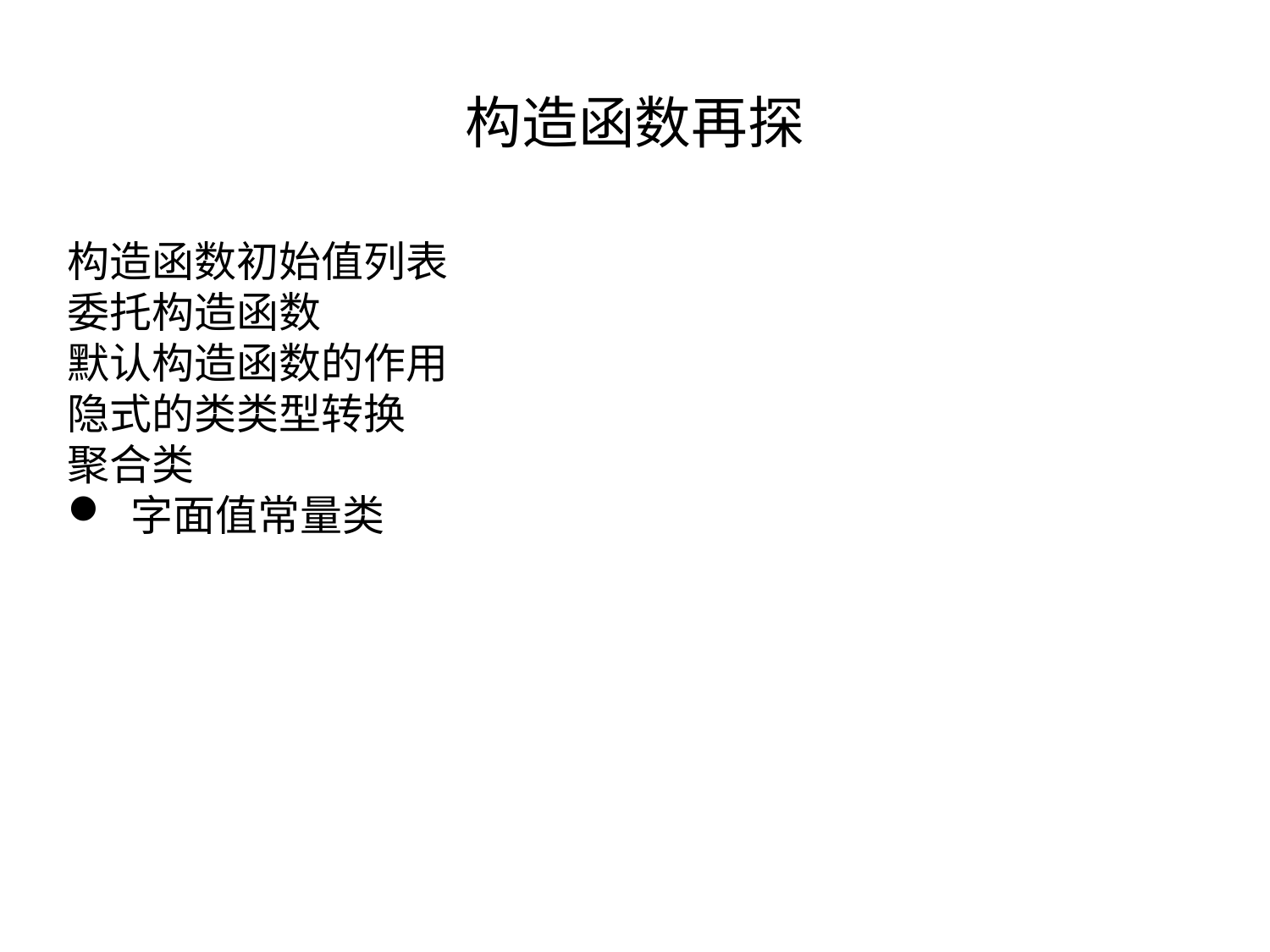

构造函数再探
构造函数初始值列表
委托构造函数
默认构造函数的作用
隐式的类类型转换
聚合类
字面值常量类